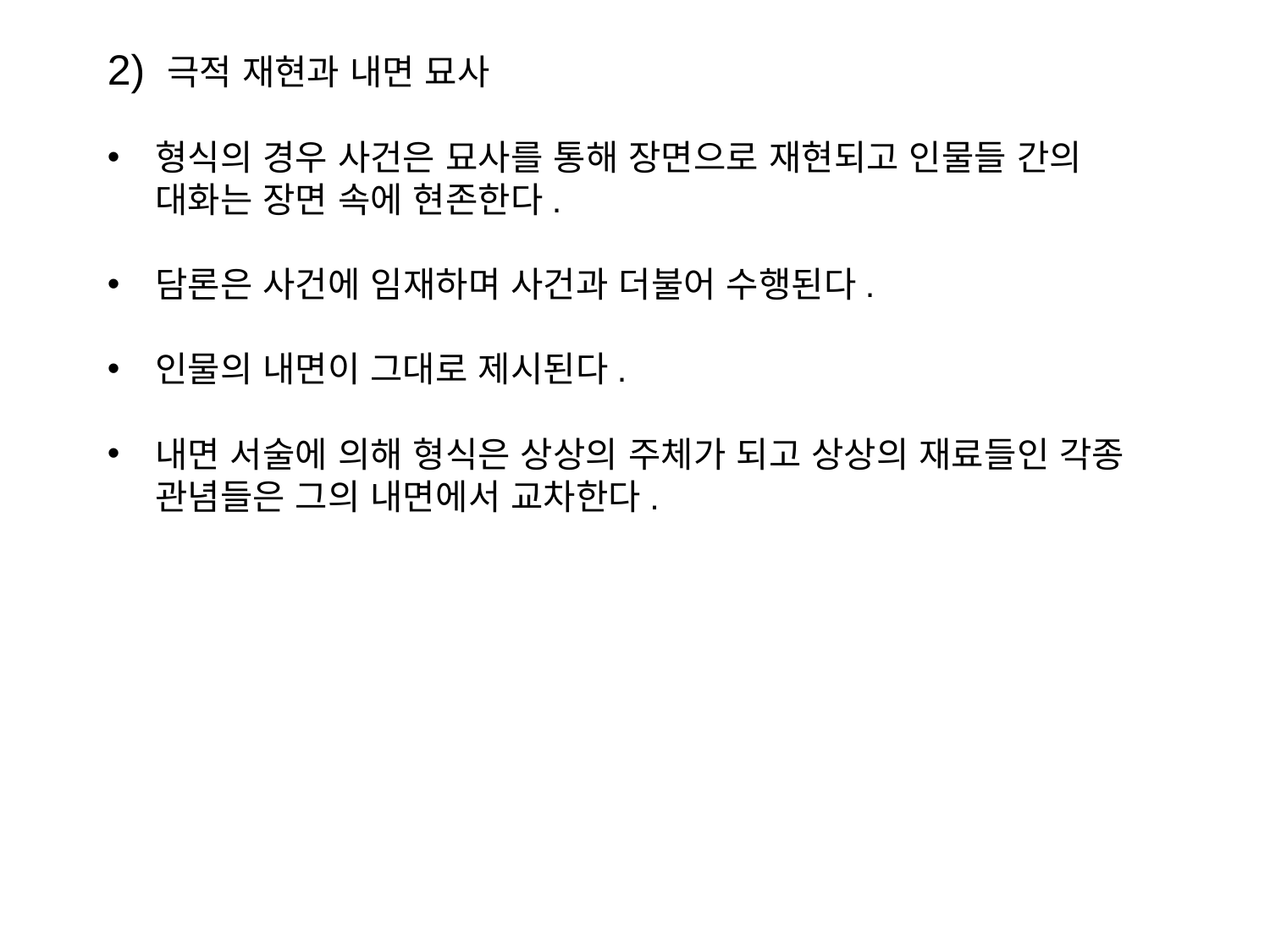

2) 극적 재현과 내면 묘사

형식의 경우 사건은 묘사를 통해 장면으로 재현되고 인물들 간의 대화는 장면 속에 현존한다.

담론은 사건에 임재하며 사건과 더불어 수행된다.

인물의 내면이 그대로 제시된다.

내면 서술에 의해 형식은 상상의 주체가 되고 상상의 재료들인 각종 관념들은 그의 내면에서 교차한다.